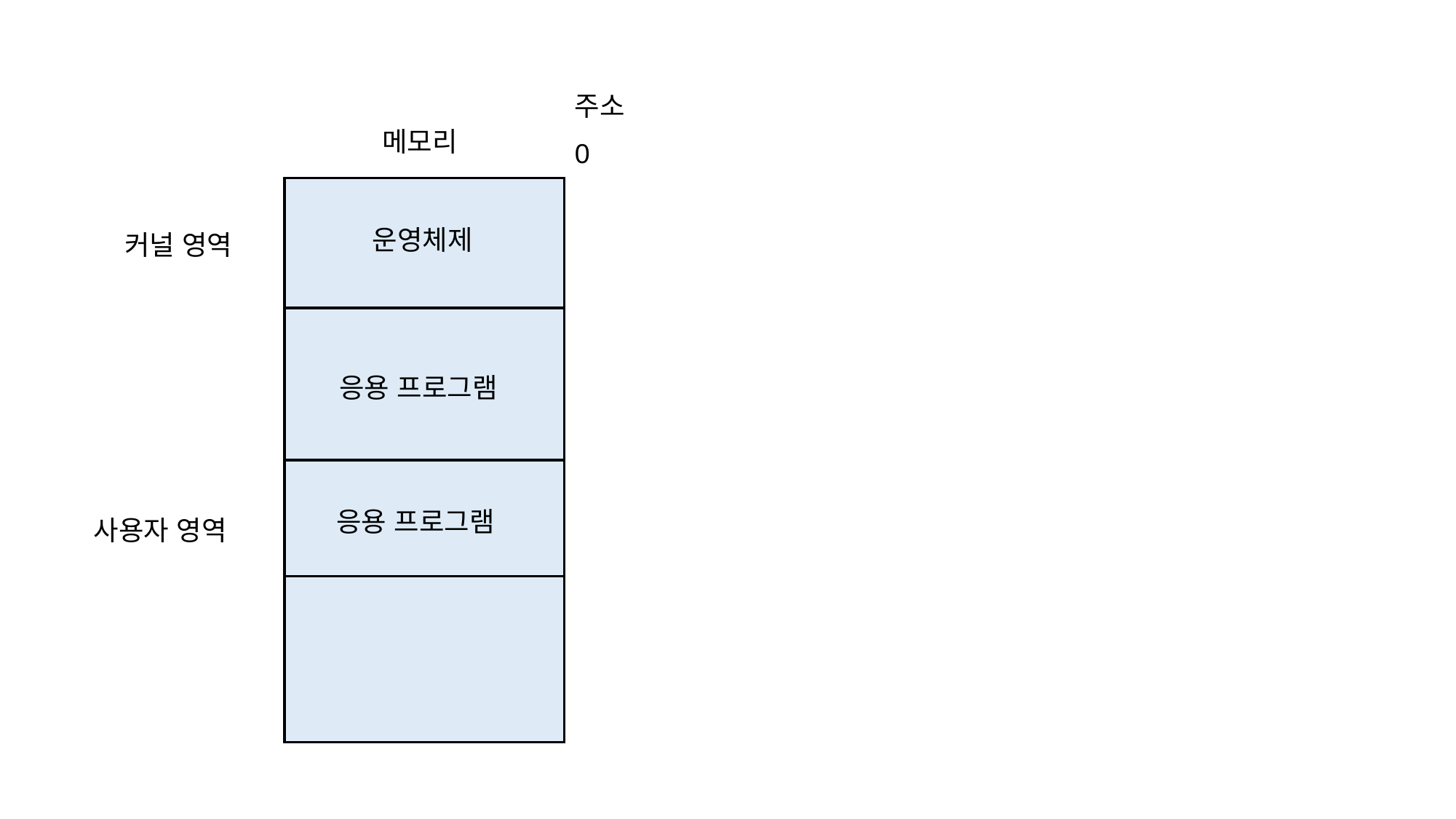

주소
메모리
0

운영체제
커널 영역
응용 프로그램
응용 프로그램
사용자 영역